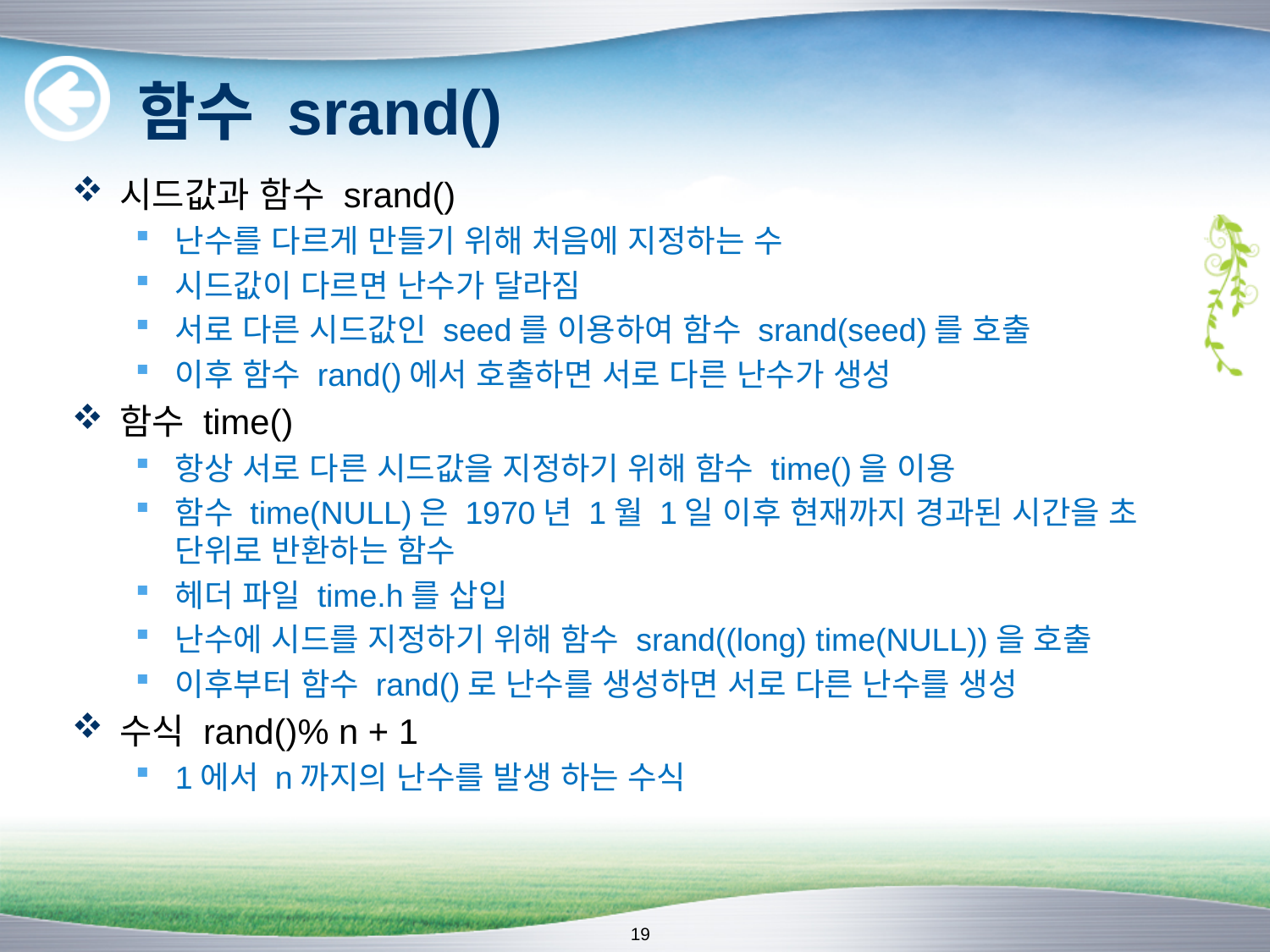

# 함수 srand()
시드값과 함수 srand()
난수를 다르게 만들기 위해 처음에 지정하는 수
시드값이 다르면 난수가 달라짐
서로 다른 시드값인 seed를 이용하여 함수 srand(seed)를 호출
이후 함수 rand()에서 호출하면 서로 다른 난수가 생성
함수 time()
항상 서로 다른 시드값을 지정하기 위해 함수 time()을 이용
함수 time(NULL)은 1970년 1월 1일 이후 현재까지 경과된 시간을 초 단위로 반환하는 함수
헤더 파일 time.h를 삽입
난수에 시드를 지정하기 위해 함수 srand((long) time(NULL))을 호출
이후부터 함수 rand()로 난수를 생성하면 서로 다른 난수를 생성
수식 rand()% n + 1
1에서 n까지의 난수를 발생 하는 수식
19